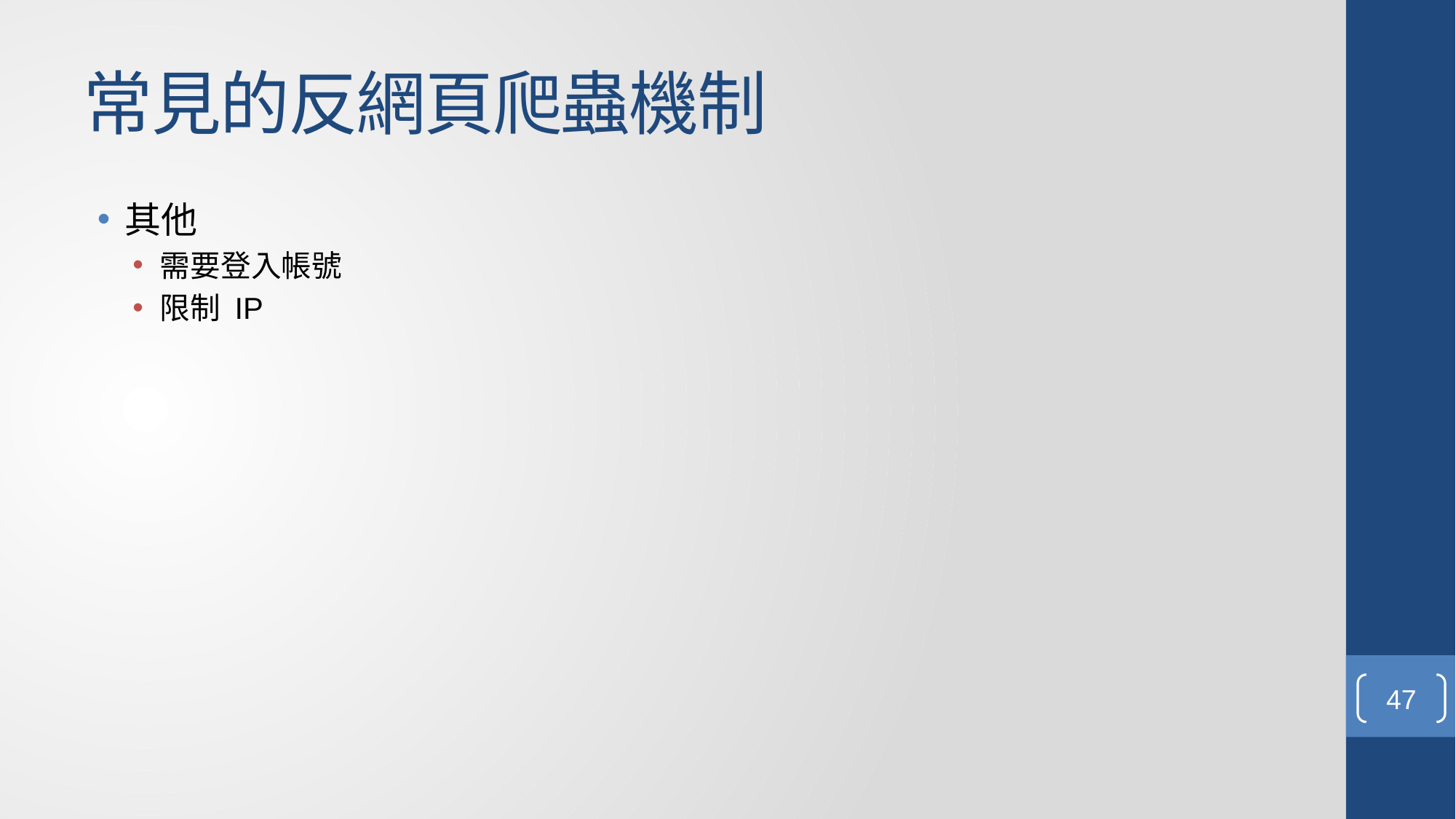

# 常見的反網頁爬蟲機制
其他
需要登入帳號
限制 IP
47